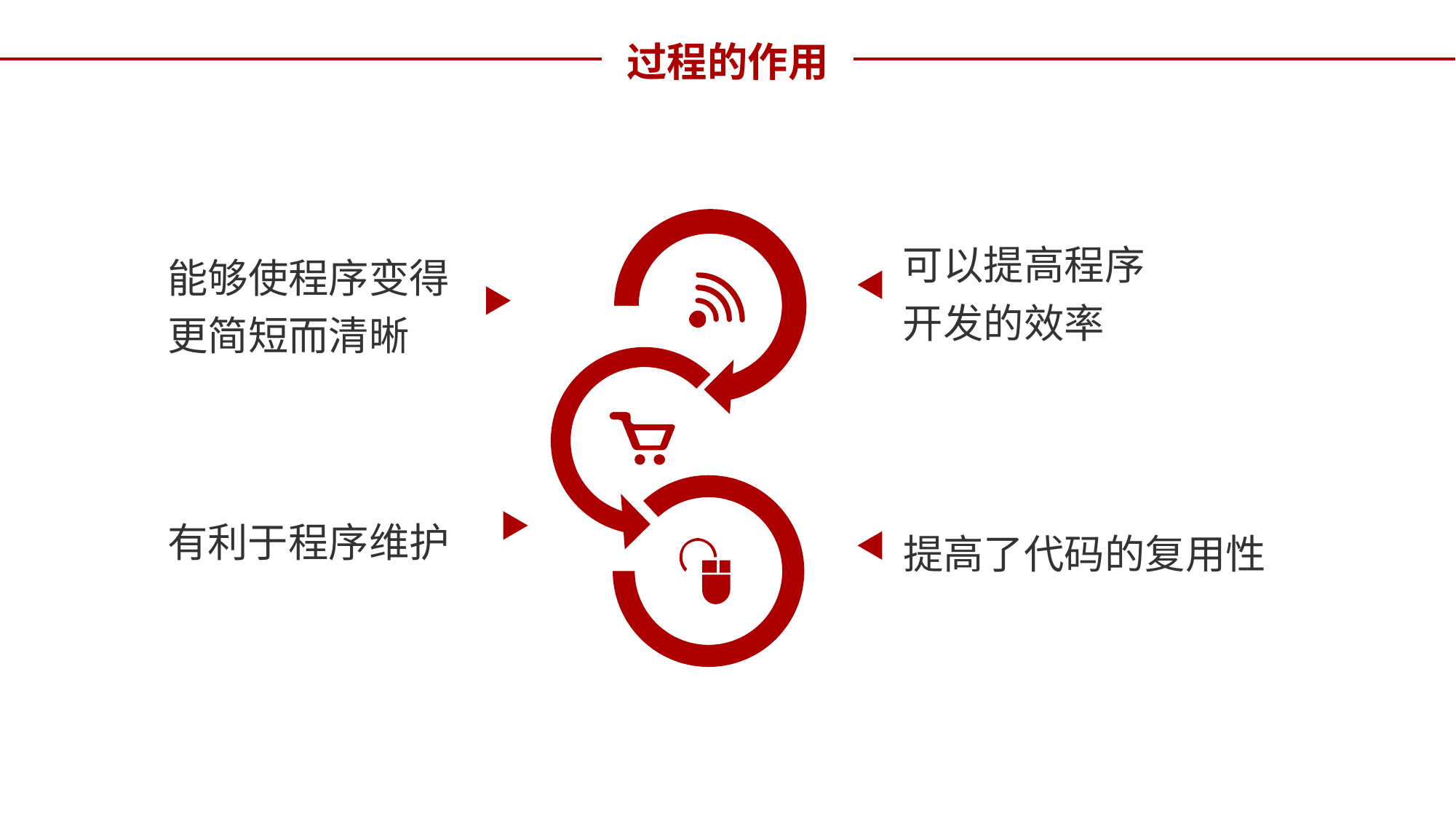

过程的作用

可以提高程序开发的效率
能够使程序变得更简短而清晰

有利于程序维护

提高了代码的复用性